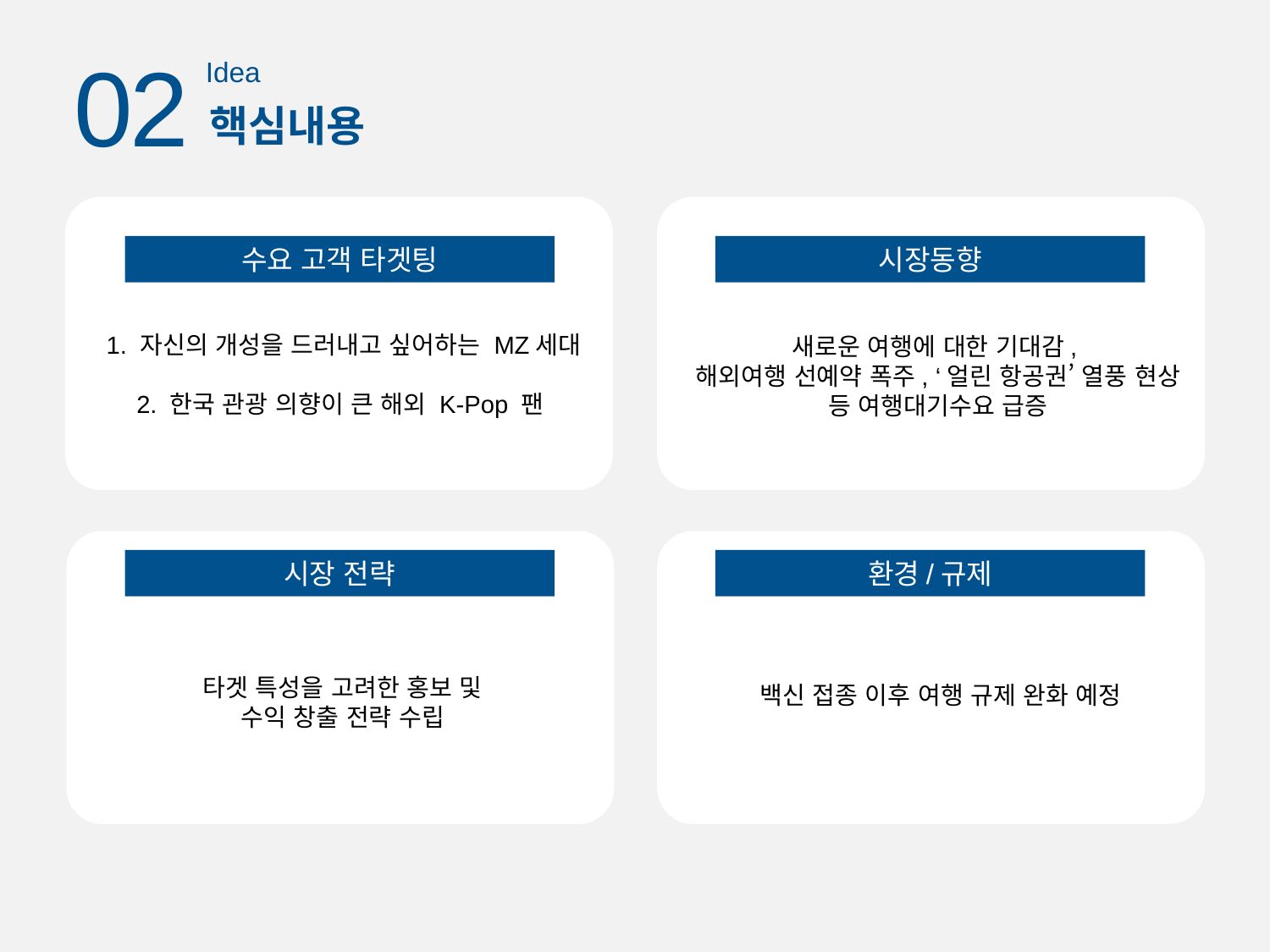

02
Idea
핵심내용

수요 고객 타겟팅
시장동향
1. 자신의 개성을 드러내고 싶어하는 MZ세대

2. 한국 관광 의향이 큰 해외 K-Pop 팬
새로운 여행에 대한 기대감,
해외여행 선예약 폭주, ‘얼린 항공권’ 열풍 현상 등 여행대기수요 급증

시장 전략
환경/규제
타겟 특성을 고려한 홍보 및
수익 창출 전략 수립
백신 접종 이후 여행 규제 완화 예정